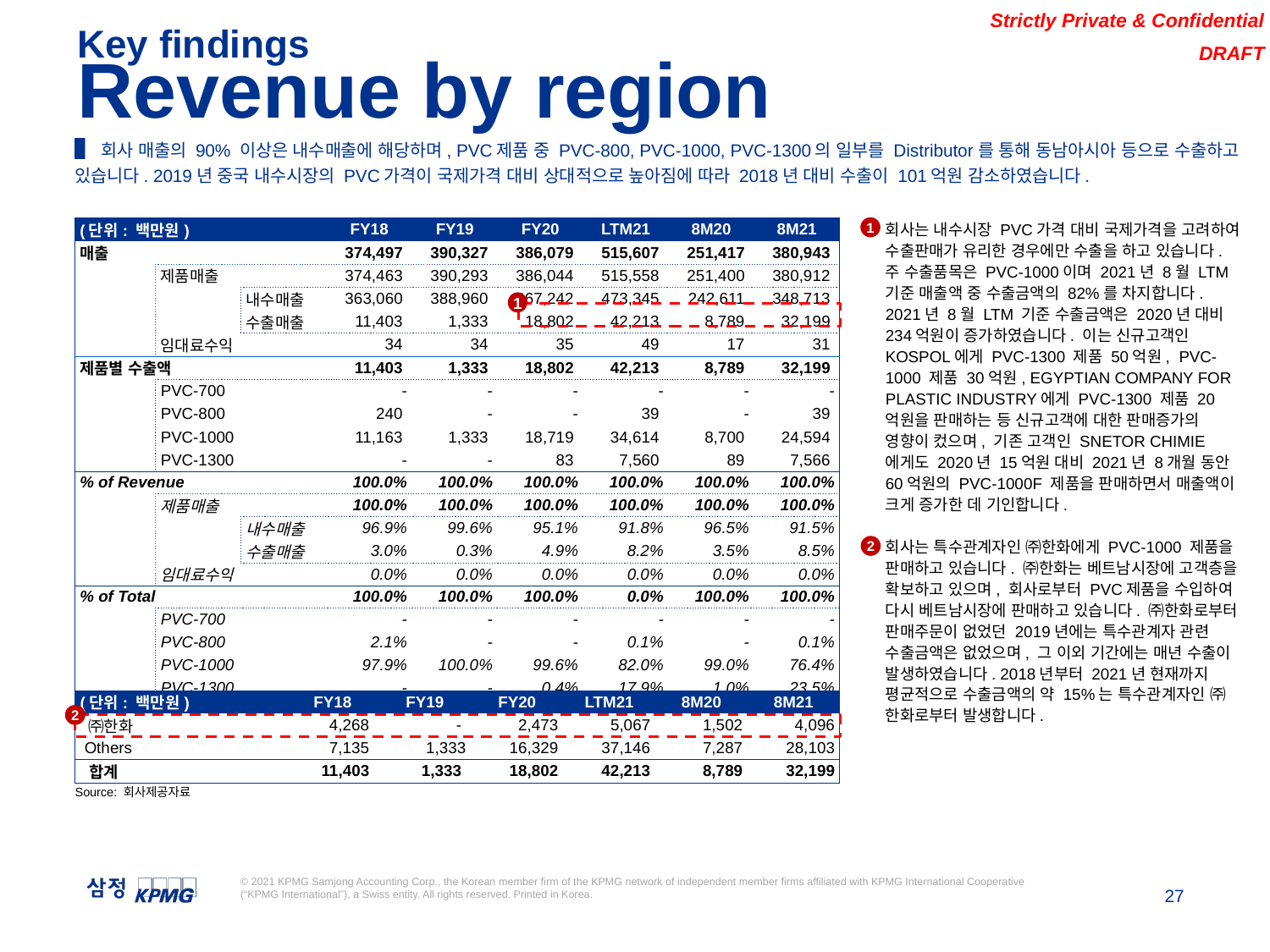

Key findings
Revenue by region
▌회사 매출의 90% 이상은 내수매출에 해당하며, PVC제품 중 PVC-800, PVC-1000, PVC-1300의 일부를 Distributor를 통해 동남아시아 등으로 수출하고 있습니다. 2019년 중국 내수시장의 PVC가격이 국제가격 대비 상대적으로 높아짐에 따라 2018년 대비 수출이 101억원 감소하였습니다.

회사는 내수시장 PVC가격 대비 국제가격을 고려하여 수출판매가 유리한 경우에만 수출을 하고 있습니다. 주 수출품목은 PVC-1000이며 2021년 8월 LTM 기준 매출액 중 수출금액의 82%를 차지합니다. 2021년 8월 LTM 기준 수출금액은 2020년 대비 234억원이 증가하였습니다. 이는 신규고객인 KOSPOL에게 PVC-1300 제품 50억원,  PVC-1000 제품 30억원, EGYPTIAN COMPANY FOR PLASTIC INDUSTRY에게 PVC-1300 제품 20억원을 판매하는 등 신규고객에 대한 판매증가의 영향이 컸으며, 기존 고객인 SNETOR CHIMIE에게도 2020년 15억원 대비 2021년 8개월 동안 60억원의 PVC-1000F 제품을 판매하면서 매출액이 크게 증가한 데 기인합니다.

회사는 특수관계자인 ㈜한화에게 PVC-1000 제품을 판매하고 있습니다. ㈜한화는 베트남시장에 고객층을 확보하고 있으며, 회사로부터 PVC제품을 수입하여 다시 베트남시장에 판매하고 있습니다. ㈜한화로부터 판매주문이 없었던 2019년에는 특수관계자 관련 수출금액은 없었으며, 그 이외 기간에는 매년 수출이 발생하였습니다. 2018년부터 2021년 현재까지 평균적으로 수출금액의 약 15%는 특수관계자인 ㈜한화로부터 발생합니다.
1
| (단위: 백만원) |  |  | FY18 | FY19 | FY20 | LTM21 | 8M20 | 8M21 |
| --- | --- | --- | --- | --- | --- | --- | --- | --- |
| 매출 |  |  | 374,497 | 390,327 | 386,079 | 515,607 | 251,417 | 380,943 |
|  | 제품매출 |  | 374,463 | 390,293 | 386,044 | 515,558 | 251,400 | 380,912 |
|  |  | 내수매출 | 363,060 | 388,960 | 367,242 | 473,345 | 242,611 | 348,713 |
|  |  | 수출매출 | 11,403 | 1,333 | 18,802 | 42,213 | 8,789 | 32,199 |
|  | 임대료수익 |  | 34 | 34 | 35 | 49 | 17 | 31 |
| 제품별 수출액 |  |  | 11,403 | 1,333 | 18,802 | 42,213 | 8,789 | 32,199 |
|  | PVC-700 |  | - | - | - | - | - | - |
|  | PVC-800 |  | 240 | - | - | 39 | - | 39 |
|  | PVC-1000 |  | 11,163 | 1,333 | 18,719 | 34,614 | 8,700 | 24,594 |
|  | PVC-1300 |  | - | - | 83 | 7,560 | 89 | 7,566 |
| % of Revenue |  |  | 100.0% | 100.0% | 100.0% | 100.0% | 100.0% | 100.0% |
|  | 제품매출 |  | 100.0% | 100.0% | 100.0% | 100.0% | 100.0% | 100.0% |
|  |  | 내수매출 | 96.9% | 99.6% | 95.1% | 91.8% | 96.5% | 91.5% |
|  |  | 수출매출 | 3.0% | 0.3% | 4.9% | 8.2% | 3.5% | 8.5% |
|  | 임대료수익 |  | 0.0% | 0.0% | 0.0% | 0.0% | 0.0% | 0.0% |
| % of Total |  |  | 100.0% | 100.0% | 100.0% | 0.0% | 100.0% | 100.0% |
|  | PVC-700 |  | - | - | - | - | - | - |
|  | PVC-800 |  | 2.1% | - | - | 0.1% | - | 0.1% |
|  | PVC-1000 |  | 97.9% | 100.0% | 99.6% | 82.0% | 99.0% | 76.4% |
|  | PVC-1300 |  | - | - | 0.4% | 17.9% | 1.0% | 23.5% |
1
1

2
| (단위: 백만원) | FY18 | FY19 | FY20 | LTM21 | 8M20 | 8M21 |
| --- | --- | --- | --- | --- | --- | --- |
| ㈜한화 | 4,268 | - | 2,473 | 5,067 | 1,502 | 4,096 |
| Others | 7,135 | 1,333 | 16,329 | 37,146 | 7,287 | 28,103 |
| 합계 | 11,403 | 1,333 | 18,802 | 42,213 | 8,789 | 32,199 |
2

Source: 회사제공자료